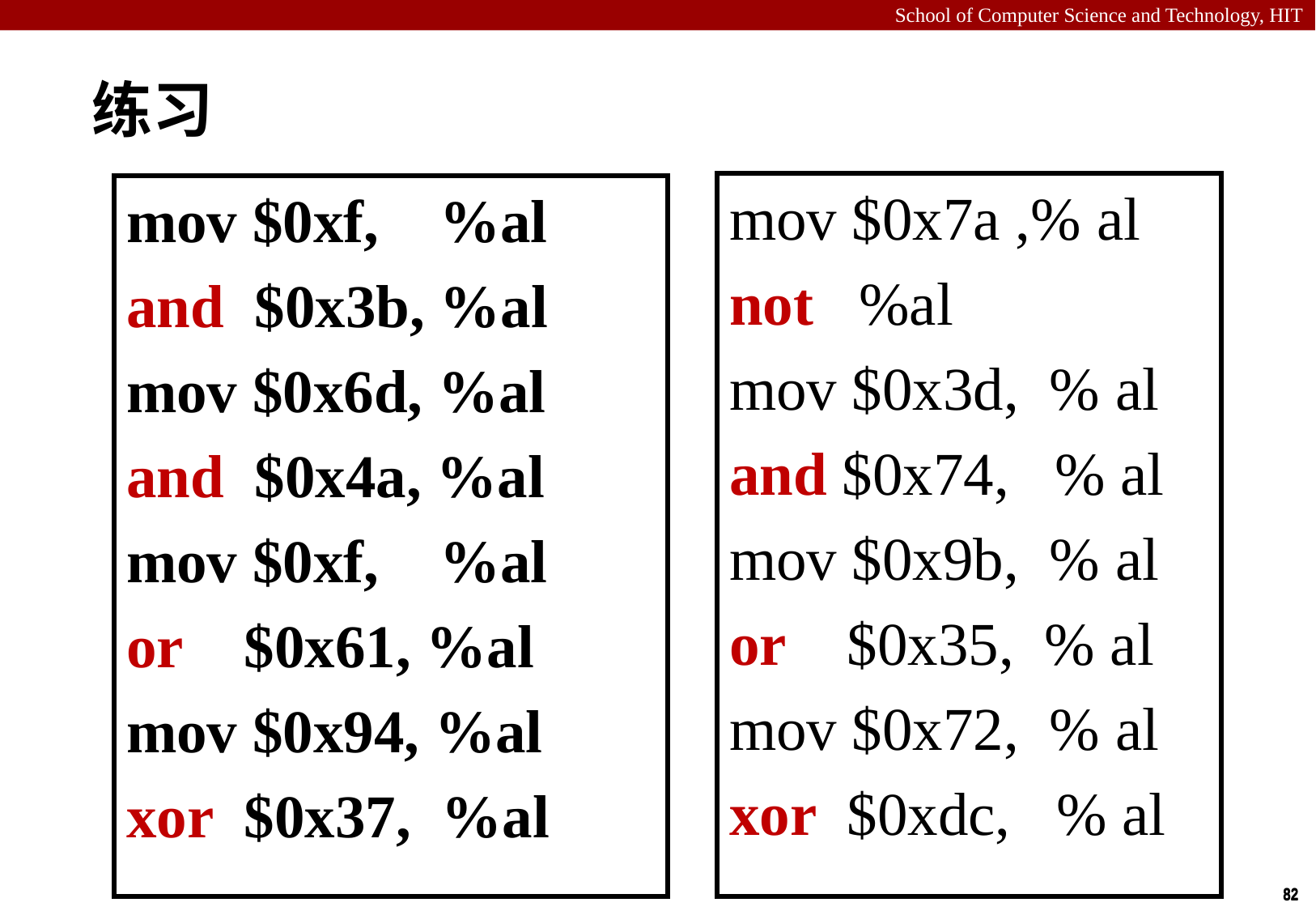

# 练习
mov $0x7a ,% al
not   %al
mov $0x3d,  % al
and $0x74,   % al
mov $0x9b,  % al
or    $0x35,  % al
mov $0x72,  % al
xor  $0xdc,   % al
mov $0xf,    %al
and  $0x3b, %al
mov $0x6d, %al
and  $0x4a, %al
mov $0xf,    %al
or    $0x61, %al
mov $0x94, %al
xor  $0x37,  %al